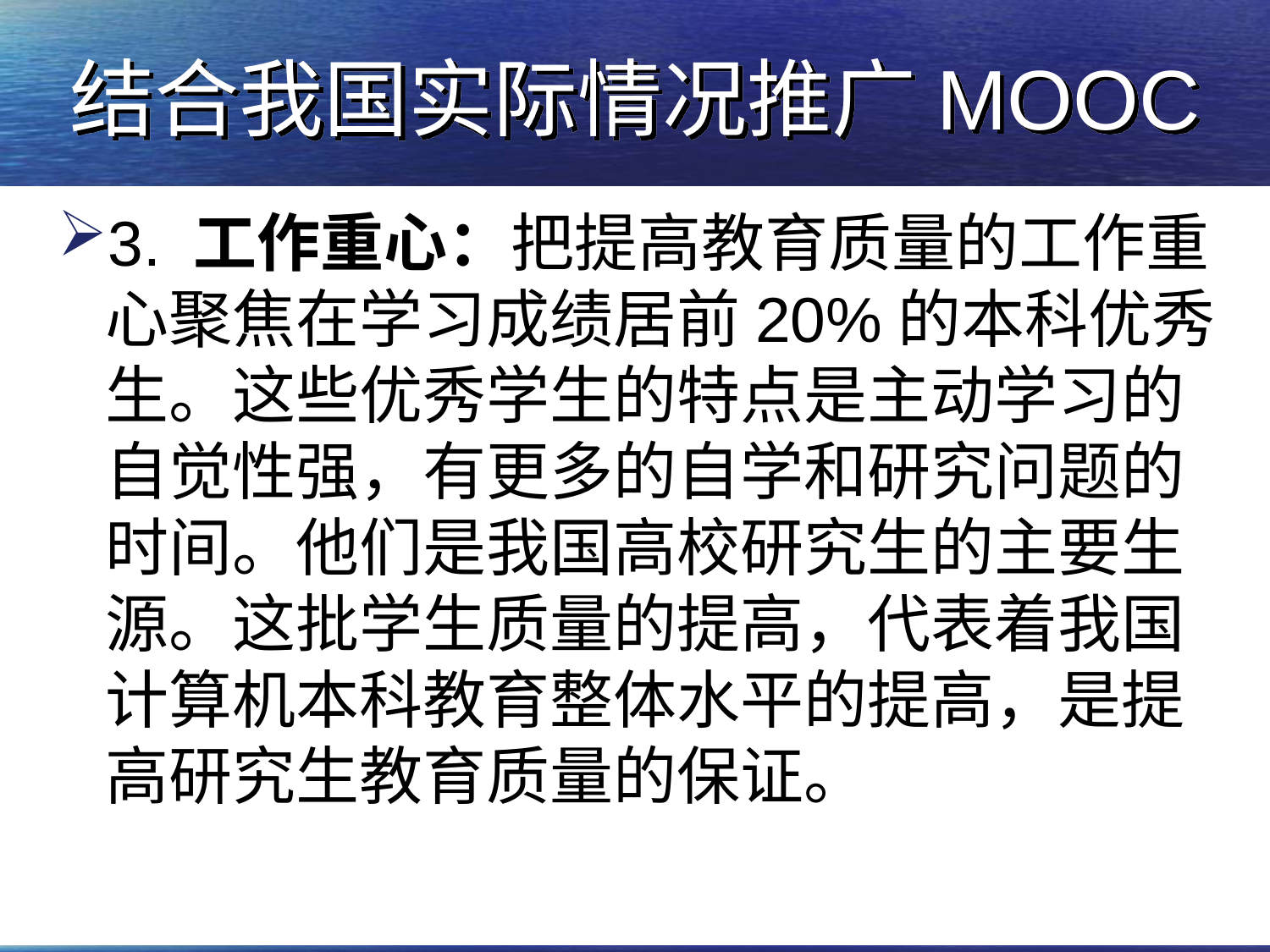

# 结合我国实际情况推广MOOC
3. 工作重心：把提高教育质量的工作重心聚焦在学习成绩居前20%的本科优秀生。这些优秀学生的特点是主动学习的自觉性强，有更多的自学和研究问题的时间。他们是我国高校研究生的主要生源。这批学生质量的提高，代表着我国计算机本科教育整体水平的提高，是提高研究生教育质量的保证。